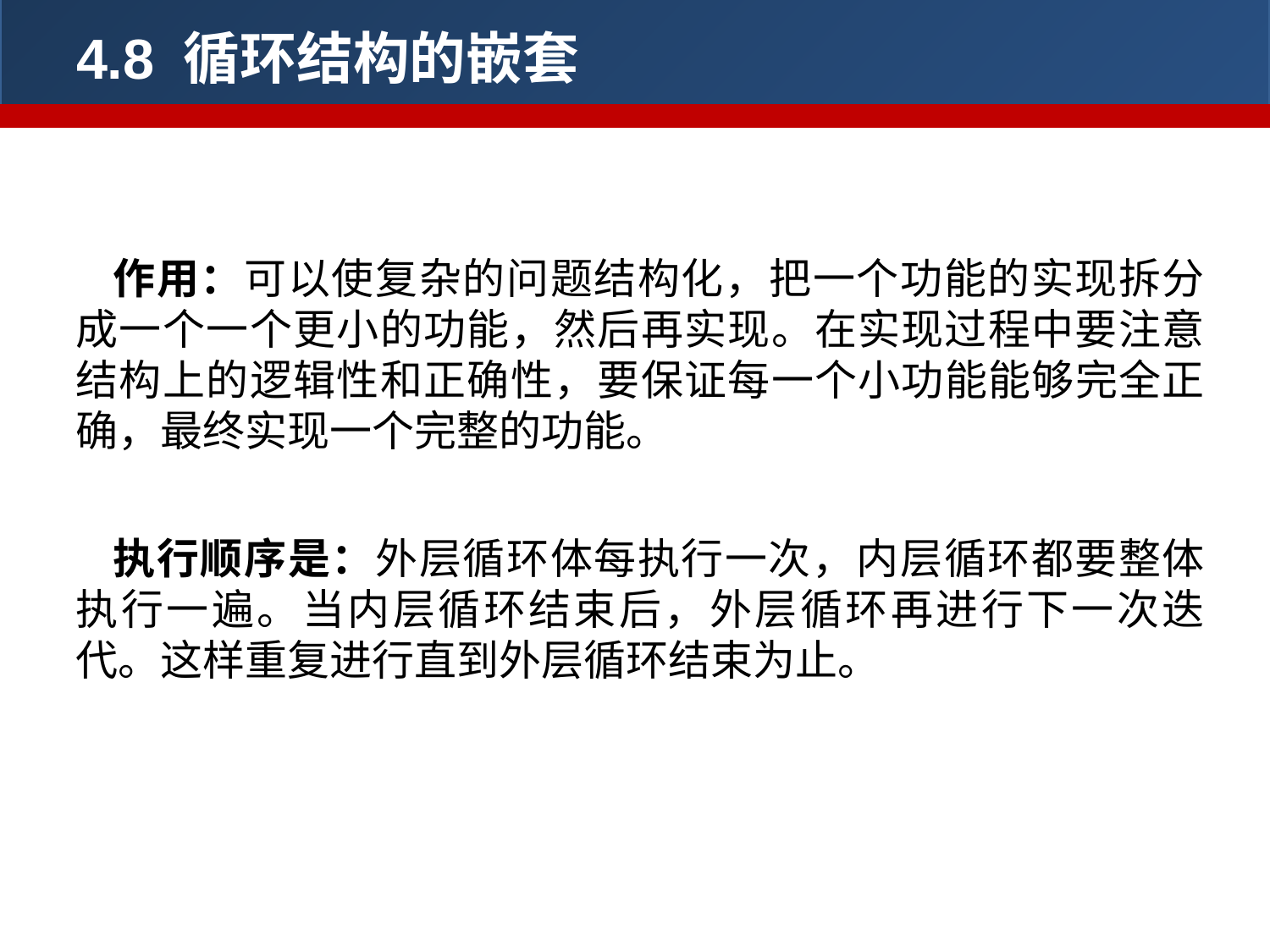

4.8 循环结构的嵌套

作用：可以使复杂的问题结构化，把一个功能的实现拆分成一个一个更小的功能，然后再实现。在实现过程中要注意结构上的逻辑性和正确性，要保证每一个小功能能够完全正确，最终实现一个完整的功能。
执行顺序是：外层循环体每执行一次，内层循环都要整体执行一遍。当内层循环结束后，外层循环再进行下一次迭代。这样重复进行直到外层循环结束为止。